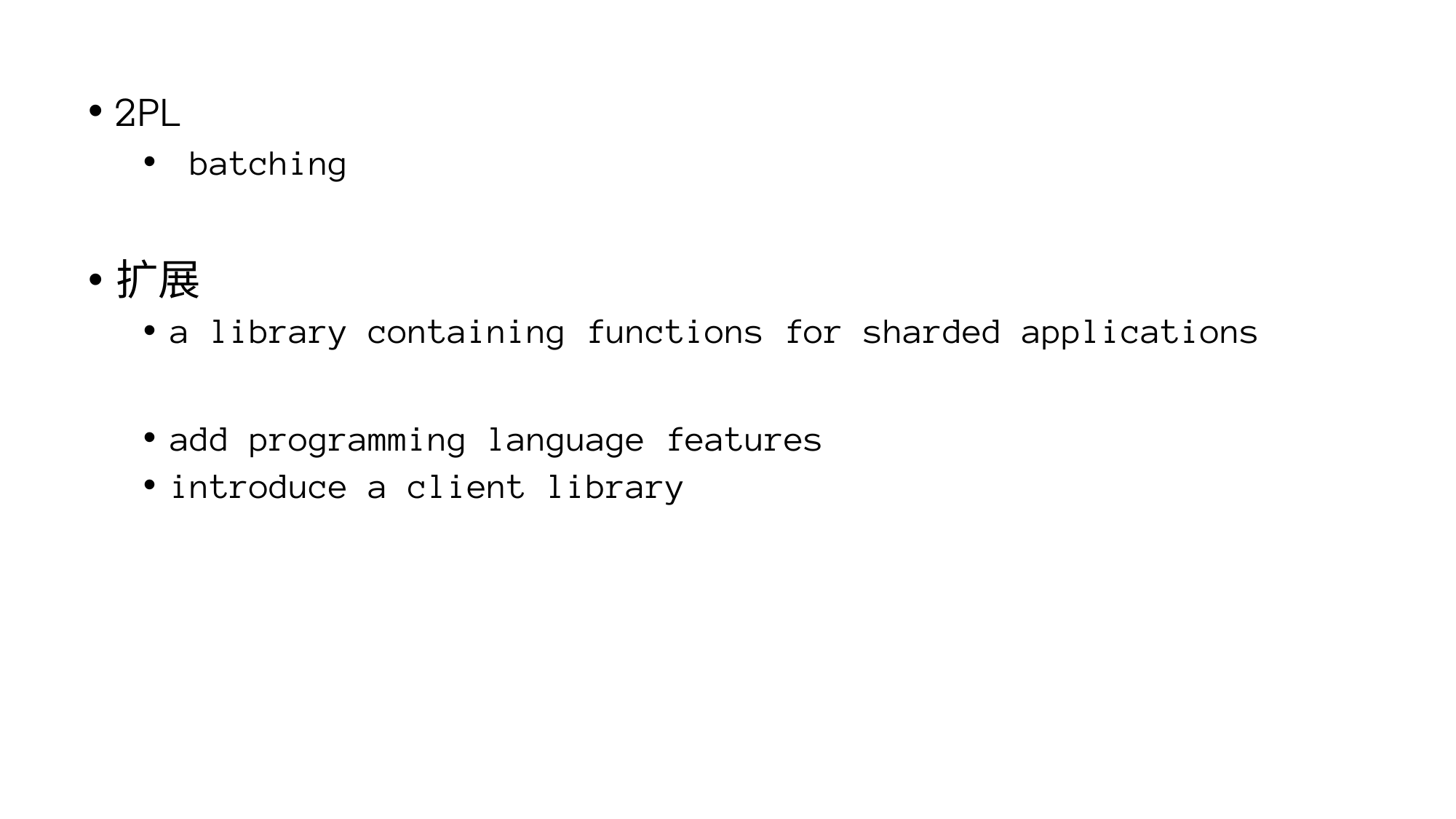

2PL
 batching

扩展
a library containing functions for sharded applications

add programming language features
introduce a client library